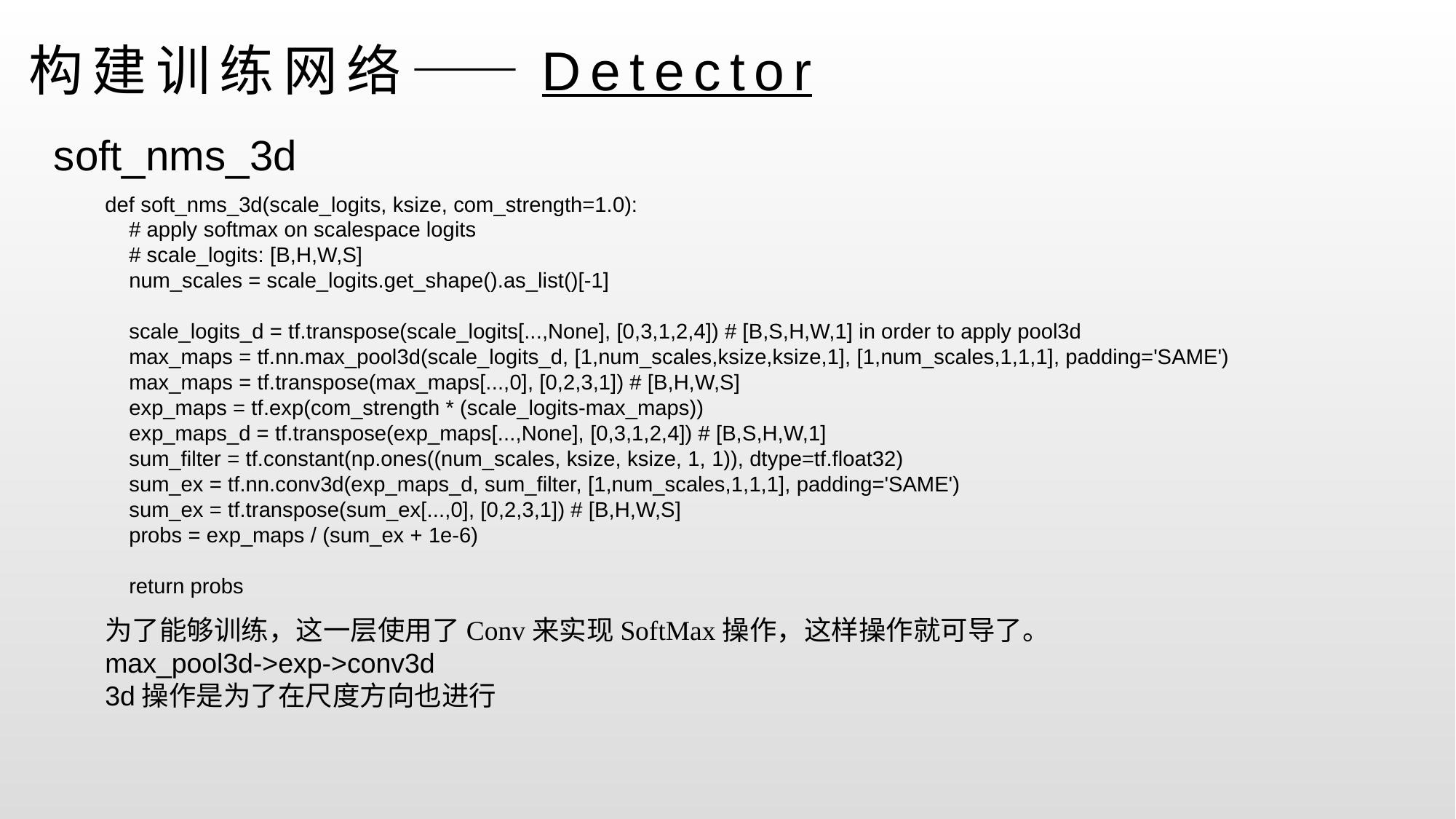

# 构建训练网络——Detector
soft_nms_3d
def soft_nms_3d(scale_logits, ksize, com_strength=1.0):
    # apply softmax on scalespace logits
    # scale_logits: [B,H,W,S]
    num_scales = scale_logits.get_shape().as_list()[-1]

    scale_logits_d = tf.transpose(scale_logits[...,None], [0,3,1,2,4]) # [B,S,H,W,1] in order to apply pool3d
    max_maps = tf.nn.max_pool3d(scale_logits_d, [1,num_scales,ksize,ksize,1], [1,num_scales,1,1,1], padding='SAME')
    max_maps = tf.transpose(max_maps[...,0], [0,2,3,1]) # [B,H,W,S]
    exp_maps = tf.exp(com_strength * (scale_logits-max_maps))
    exp_maps_d = tf.transpose(exp_maps[...,None], [0,3,1,2,4]) # [B,S,H,W,1]
    sum_filter = tf.constant(np.ones((num_scales, ksize, ksize, 1, 1)), dtype=tf.float32)
    sum_ex = tf.nn.conv3d(exp_maps_d, sum_filter, [1,num_scales,1,1,1], padding='SAME')
    sum_ex = tf.transpose(sum_ex[...,0], [0,2,3,1]) # [B,H,W,S]
    probs = exp_maps / (sum_ex + 1e-6)

    return probs
为了能够训练，这一层使用了Conv来实现SoftMax操作，这样操作就可导了。
max_pool3d->exp->conv3d
3d操作是为了在尺度方向也进行